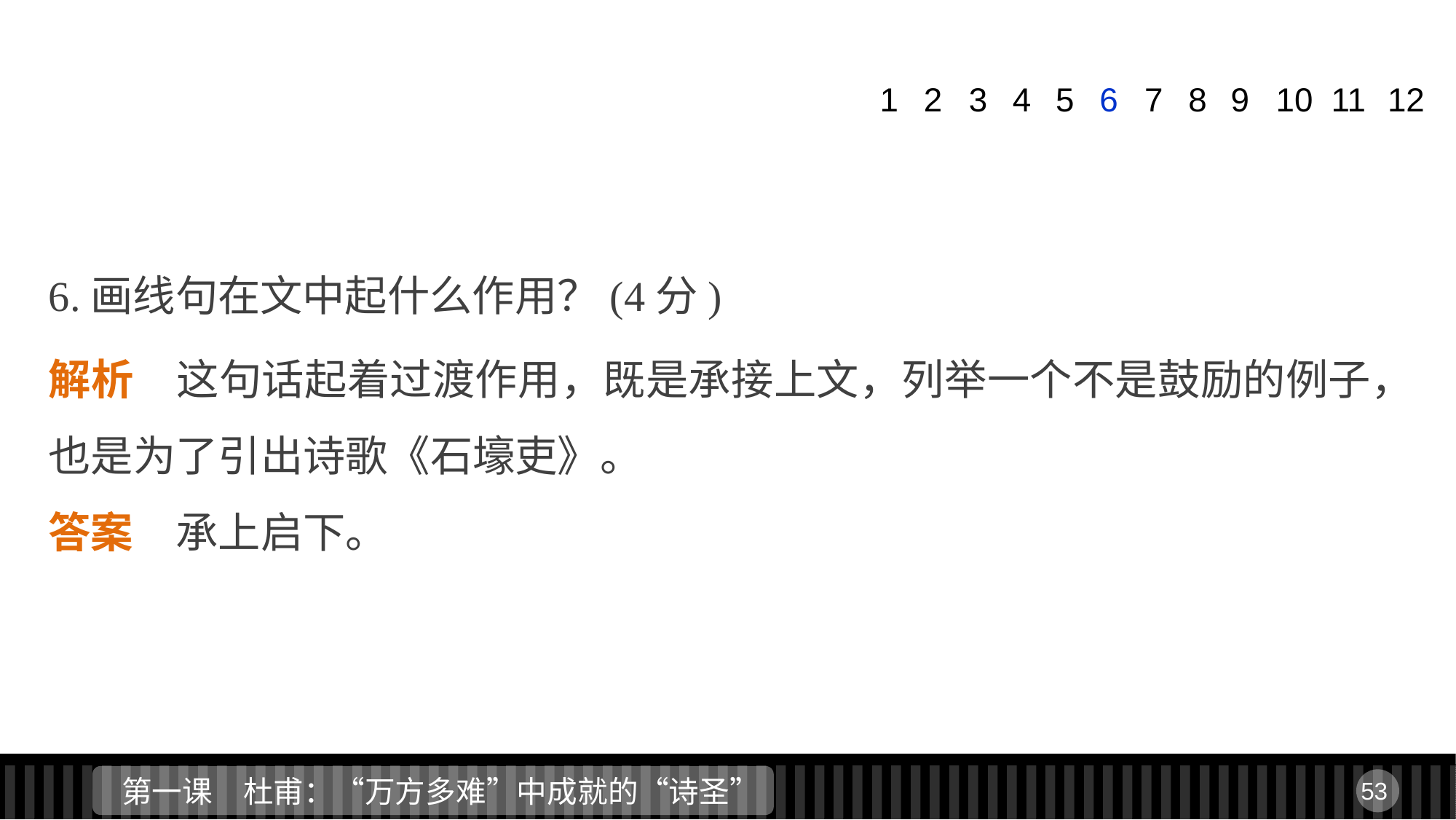

1
2
3
4
5
6
7
8
9
11
12
10
6.画线句在文中起什么作用？(4分)
解析　这句话起着过渡作用，既是承接上文，列举一个不是鼓励的例子，也是为了引出诗歌《石壕吏》。
答案　承上启下。